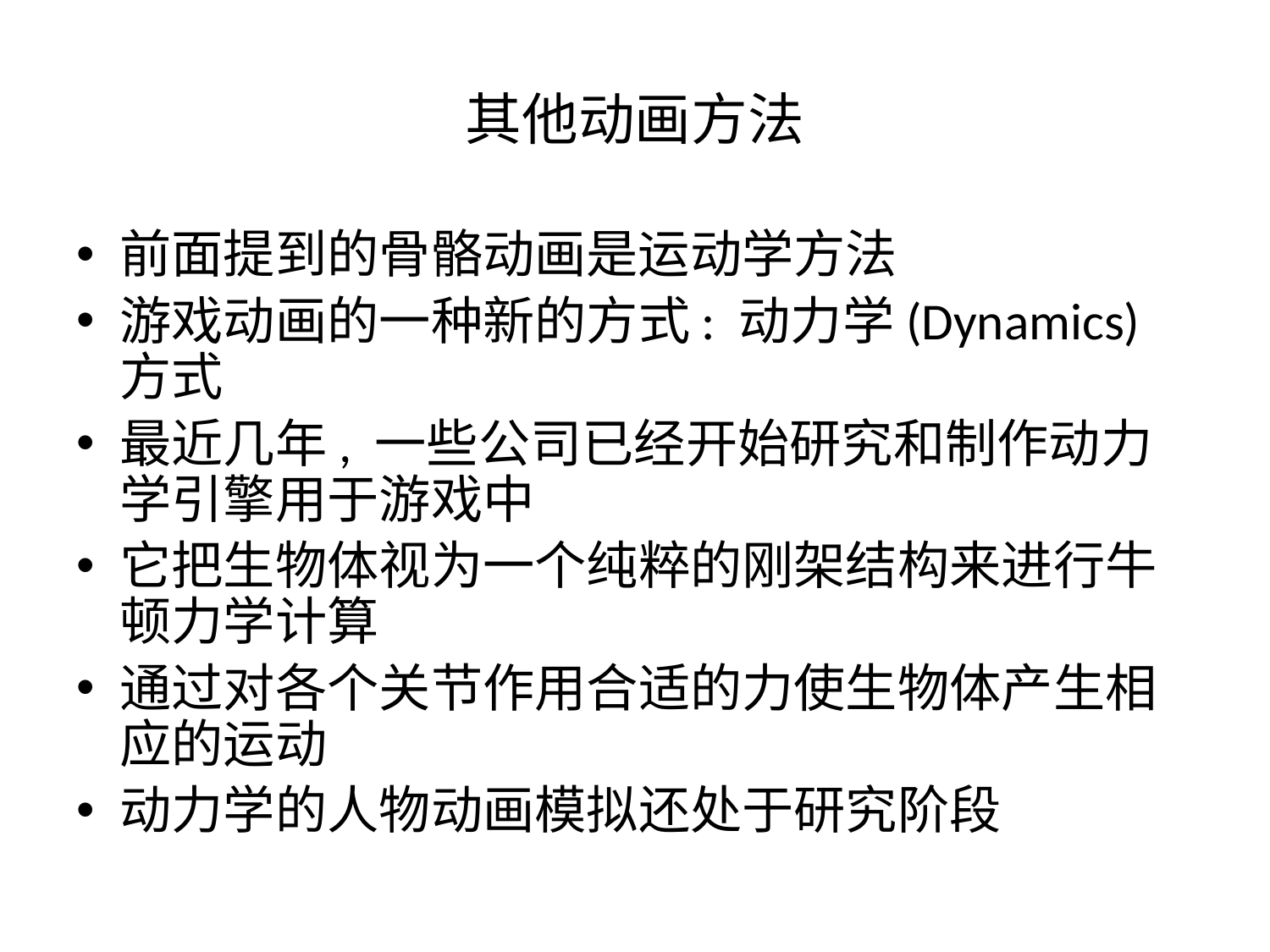

# 其他动画方法
前面提到的骨骼动画是运动学方法
游戏动画的一种新的方式: 动力学(Dynamics) 方式
最近几年, 一些公司已经开始研究和制作动力学引擎用于游戏中
它把生物体视为一个纯粹的刚架结构来进行牛顿力学计算
通过对各个关节作用合适的力使生物体产生相应的运动
动力学的人物动画模拟还处于研究阶段